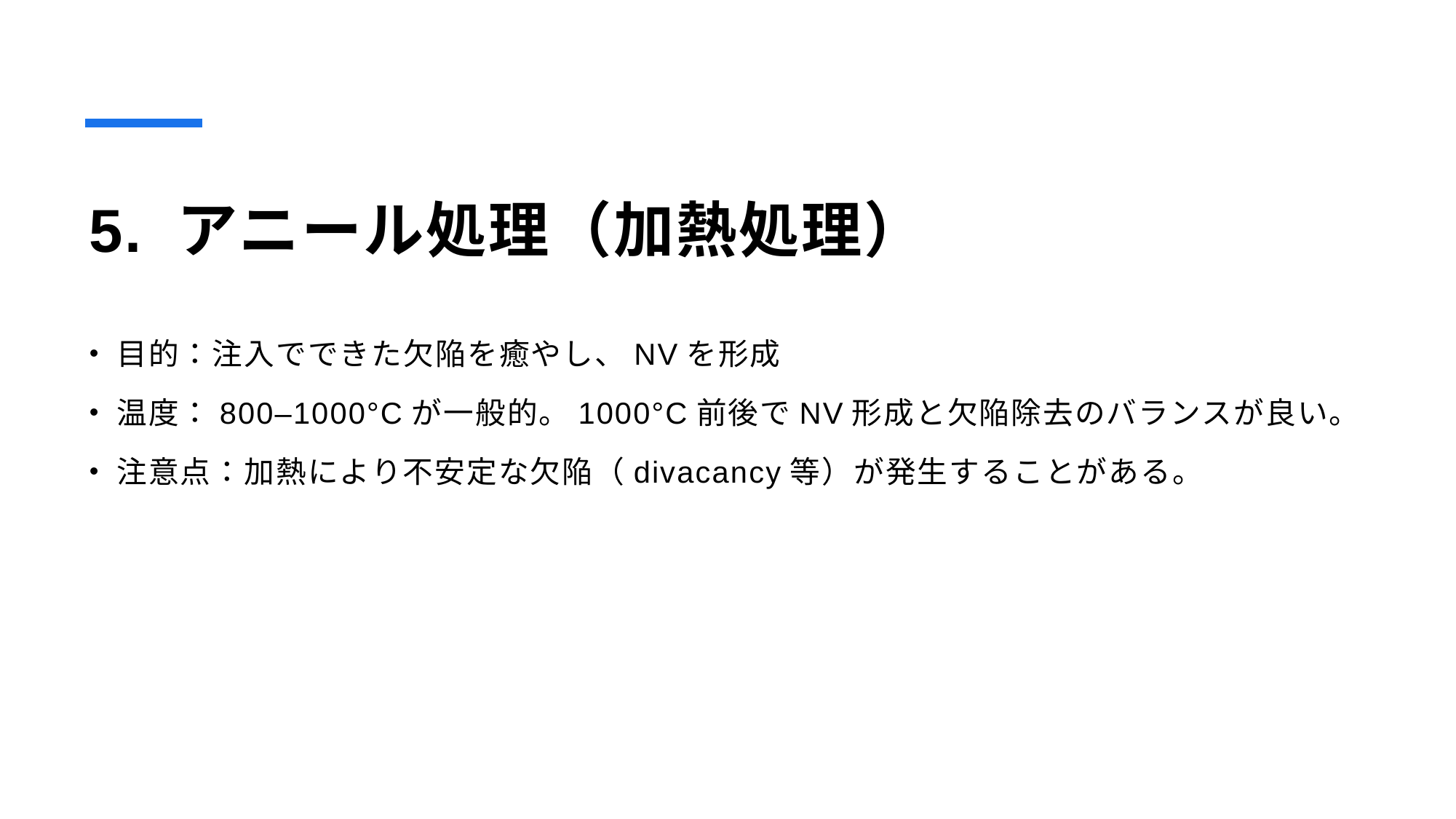

# 5. アニール処理（加熱処理）
目的：注入でできた欠陥を癒やし、NVを形成
温度：800–1000°Cが一般的。1000°C前後でNV形成と欠陥除去のバランスが良い。
注意点：加熱により不安定な欠陥（divacancy等）が発生することがある。